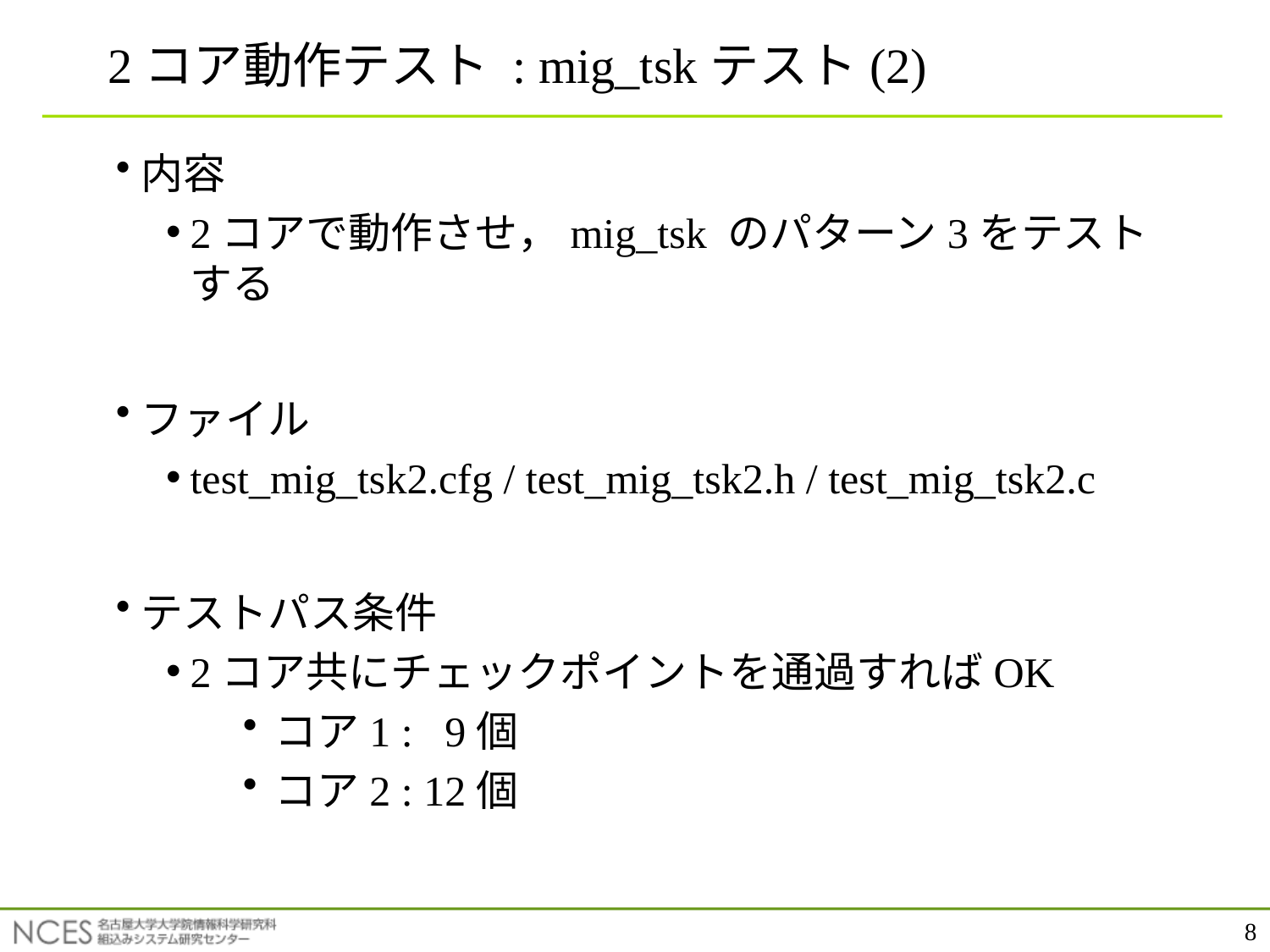

2コア動作テスト : mig_tskテスト(2)
内容
2コアで動作させ，mig_tsk のパターン3をテストする

ファイル
test_mig_tsk2.cfg / test_mig_tsk2.h / test_mig_tsk2.c

テストパス条件
2コア共にチェックポイントを通過すればOK
コア1 :   9個
コア2 : 12個

8